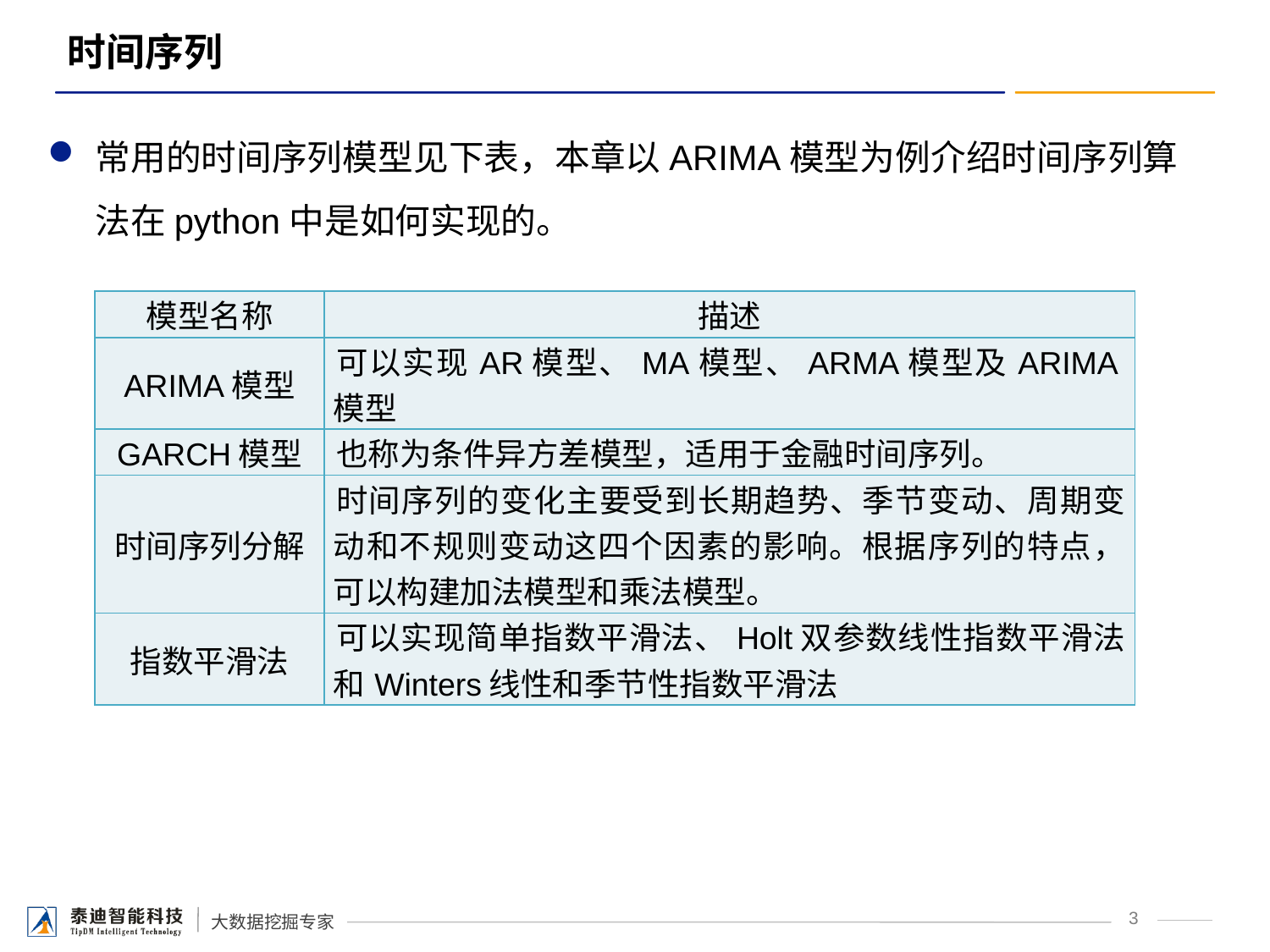

# 时间序列
常用的时间序列模型见下表，本章以ARIMA模型为例介绍时间序列算法在python中是如何实现的。

| 模型名称 | 描述 |
| --- | --- |
| ARIMA模型 | 可以实现AR模型、MA模型、ARMA模型及ARIMA模型 |
| GARCH模型 | 也称为条件异方差模型，适用于金融时间序列。 |
| 时间序列分解 | 时间序列的变化主要受到长期趋势、季节变动、周期变动和不规则变动这四个因素的影响。根据序列的特点，可以构建加法模型和乘法模型。 |
| 指数平滑法 | 可以实现简单指数平滑法、Holt双参数线性指数平滑法和Winters线性和季节性指数平滑法 |